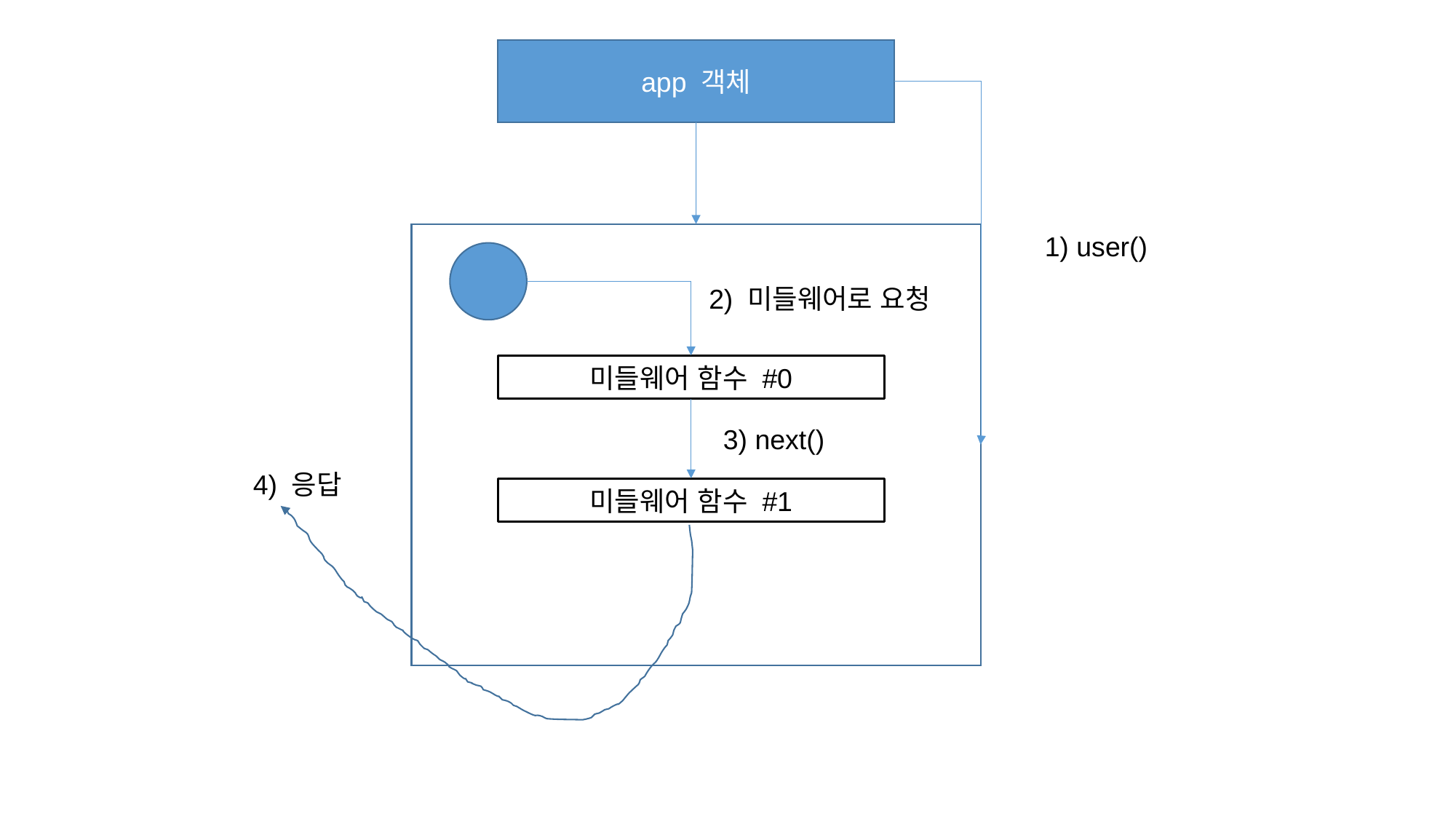

app 객체

1) user()

2) 미들웨어로 요청
미들웨어 함수 #0
3) next()
4) 응답
미들웨어 함수 #1